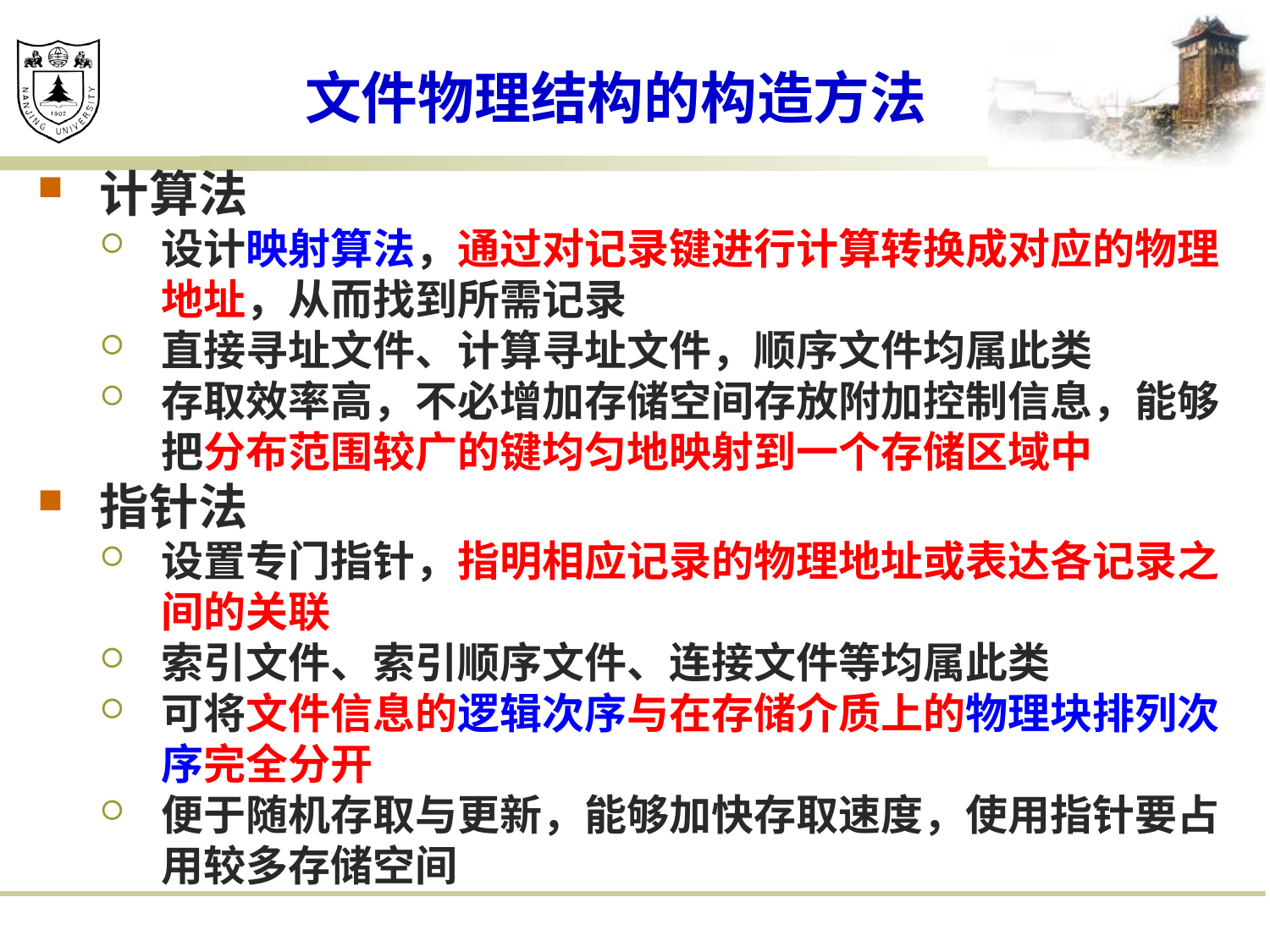

# 文件物理结构的构造方法
计算法
设计映射算法，通过对记录键进行计算转换成对应的物理地址，从而找到所需记录
直接寻址文件、计算寻址文件，顺序文件均属此类
存取效率高，不必增加存储空间存放附加控制信息，能够把分布范围较广的键均匀地映射到一个存储区域中
指针法
设置专门指针，指明相应记录的物理地址或表达各记录之间的关联
索引文件、索引顺序文件、连接文件等均属此类
可将文件信息的逻辑次序与在存储介质上的物理块排列次序完全分开
便于随机存取与更新，能够加快存取速度，使用指针要占用较多存储空间
40